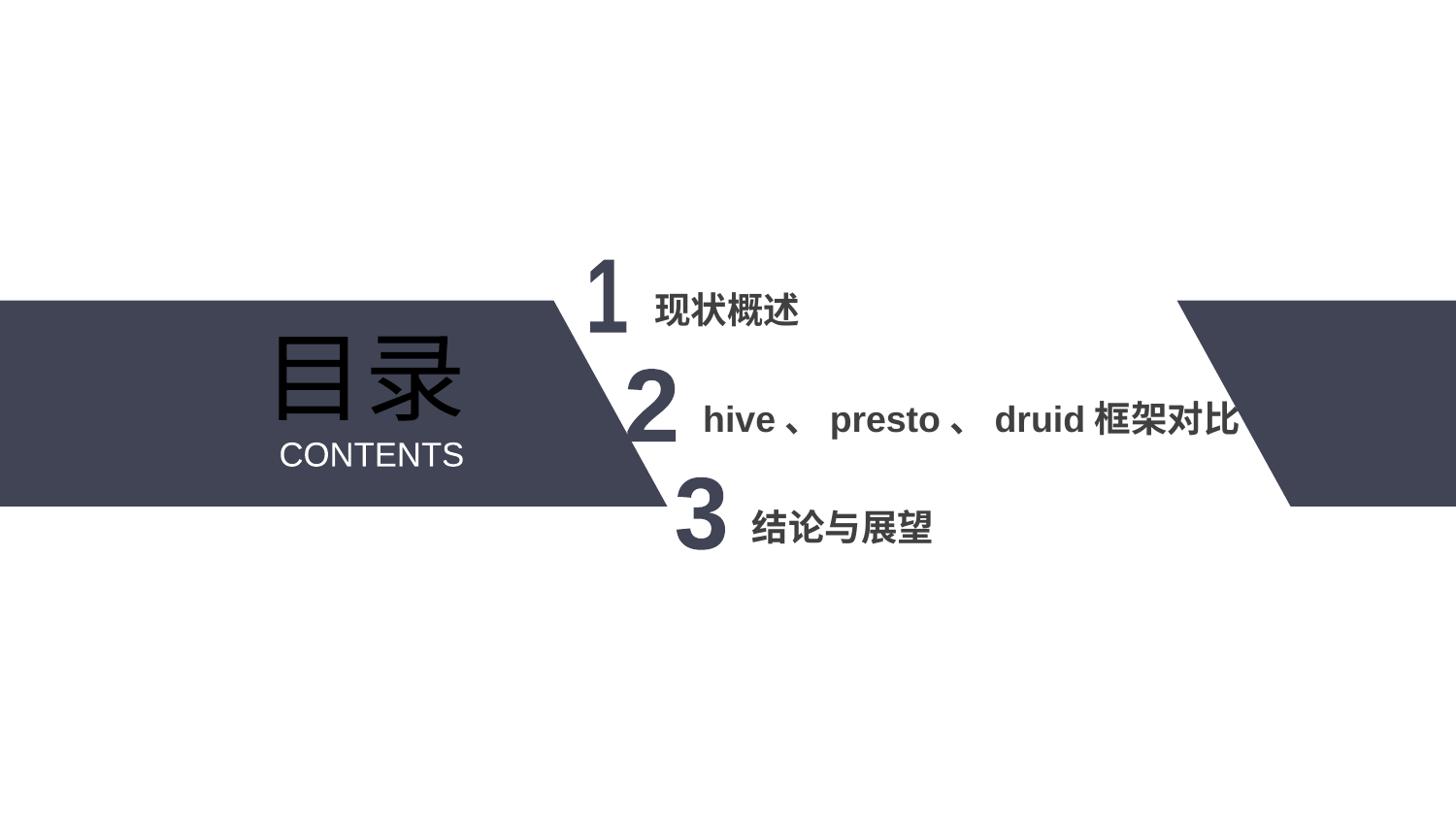

1
现状概述

目录
2
hive、presto、druid框架对比
CONTENTS
3
结论与展望